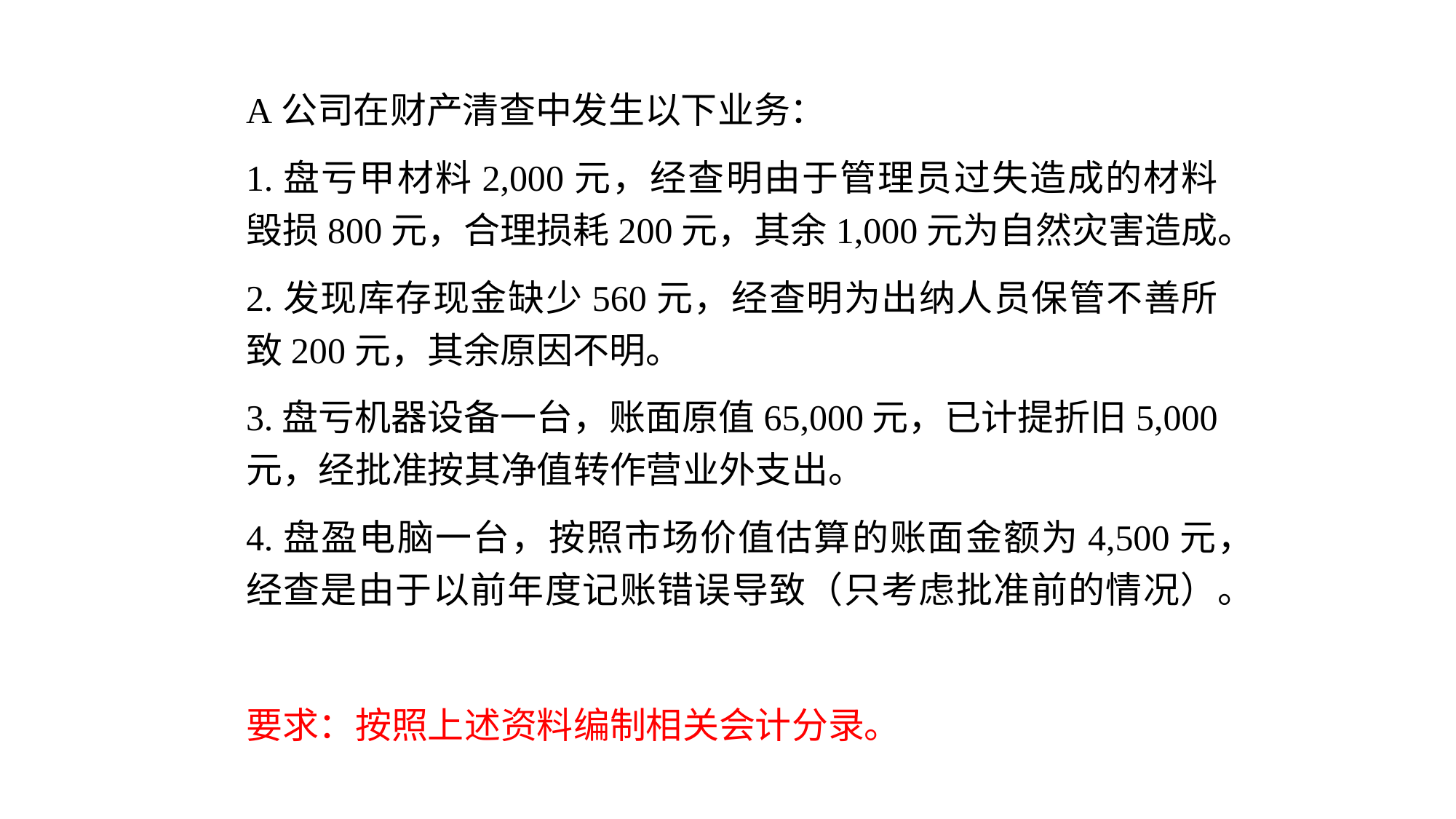

A公司在财产清查中发生以下业务：
1.盘亏甲材料2,000元，经查明由于管理员过失造成的材料毁损800元，合理损耗200元，其余1,000元为自然灾害造成。
2.发现库存现金缺少560元，经查明为出纳人员保管不善所致200元，其余原因不明。
3.盘亏机器设备一台，账面原值65,000元，已计提折旧5,000元，经批准按其净值转作营业外支出。
4.盘盈电脑一台，按照市场价值估算的账面金额为4,500元，经查是由于以前年度记账错误导致（只考虑批准前的情况）。

要求：按照上述资料编制相关会计分录。